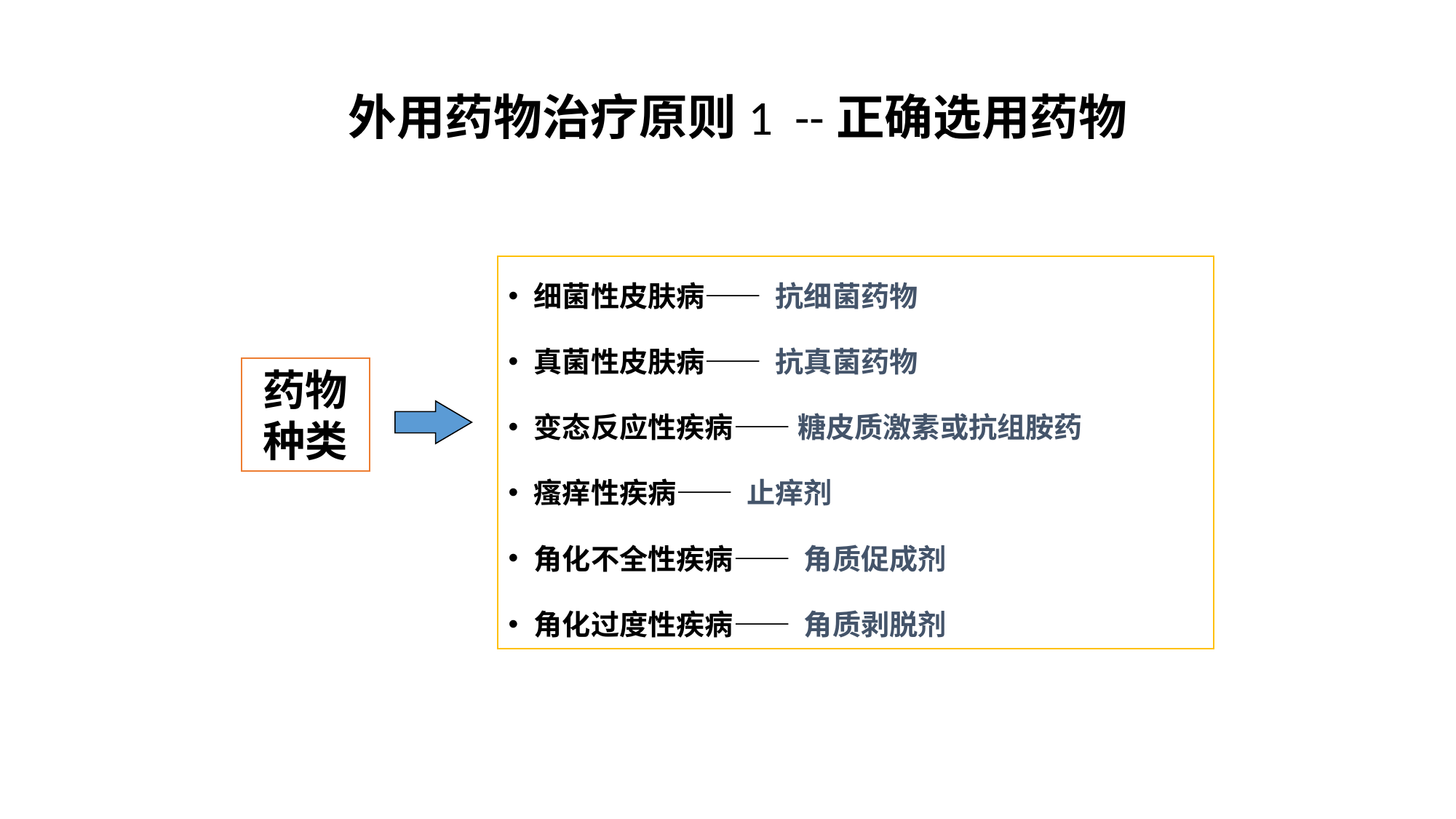

外用药物治疗原则1  --正确选用药物
细菌性皮肤病——  抗细菌药物
真菌性皮肤病——  抗真菌药物
变态反应性疾病—— 糖皮质激素或抗组胺药
瘙痒性疾病——  止痒剂
角化不全性疾病——  角质促成剂
角化过度性疾病——  角质剥脱剂
药物种类